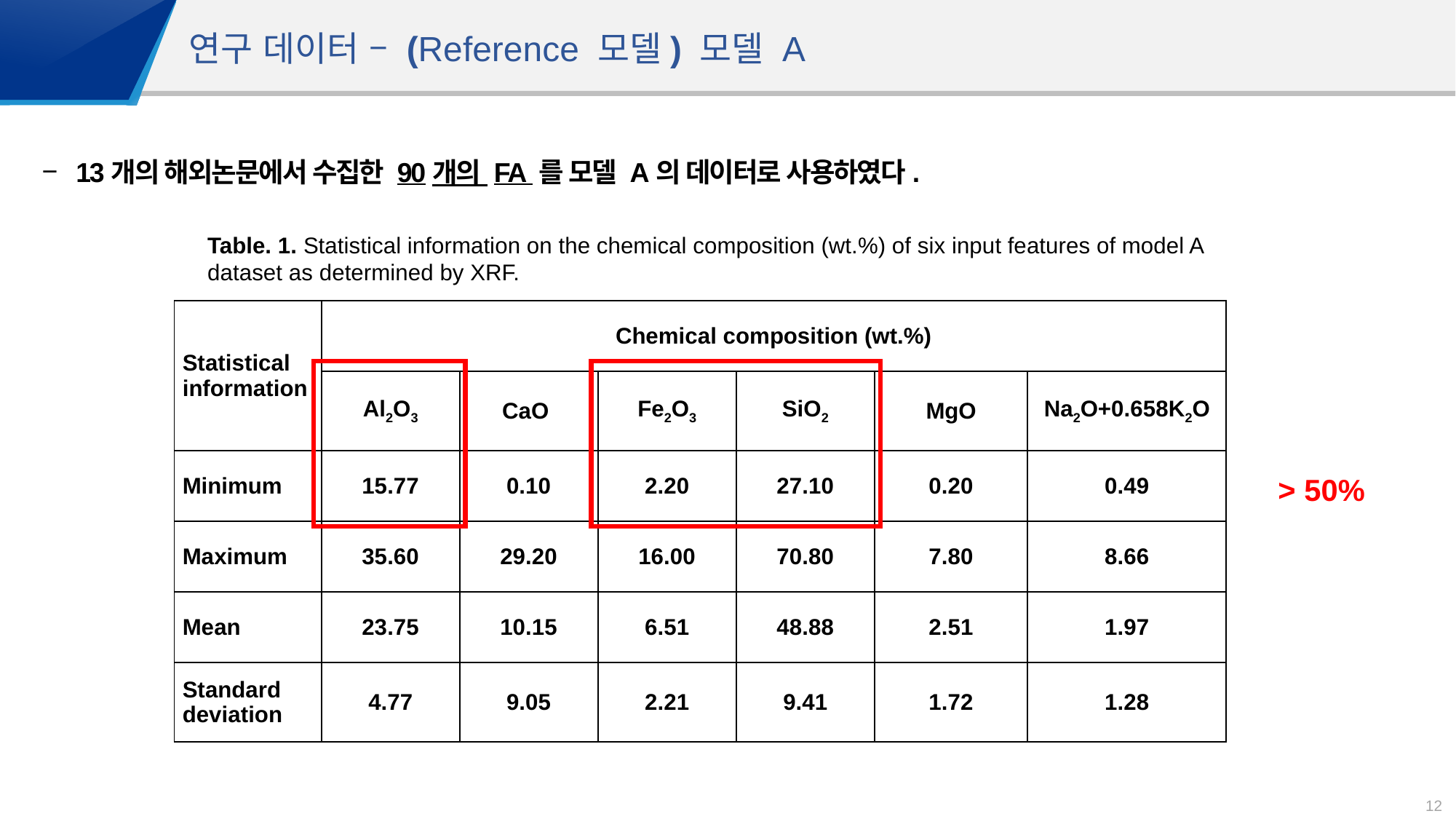

연구 데이터 – (Reference 모델) 모델 A
13개의 해외논문에서 수집한 90개의 FA 를 모델 A의 데이터로 사용하였다.
Table. 1. Statistical information on the chemical composition (wt.%) of six input features of model A
dataset as determined by XRF.
| Statistical information | Chemical composition (wt.%) |  |  |  |  |  |
| --- | --- | --- | --- | --- | --- | --- |
|  | Al2O3 | CaO | Fe2O3 | SiO2 | MgO | Na2O+0.658K2O |
| Minimum | 15.77 | 0.10 | 2.20 | 27.10 | 0.20 | 0.49 |
| Maximum | 35.60 | 29.20 | 16.00 | 70.80 | 7.80 | 8.66 |
| Mean | 23.75 | 10.15 | 6.51 | 48.88 | 2.51 | 1.97 |
| Standard deviation | 4.77 | 9.05 | 2.21 | 9.41 | 1.72 | 1.28 |

> 50%